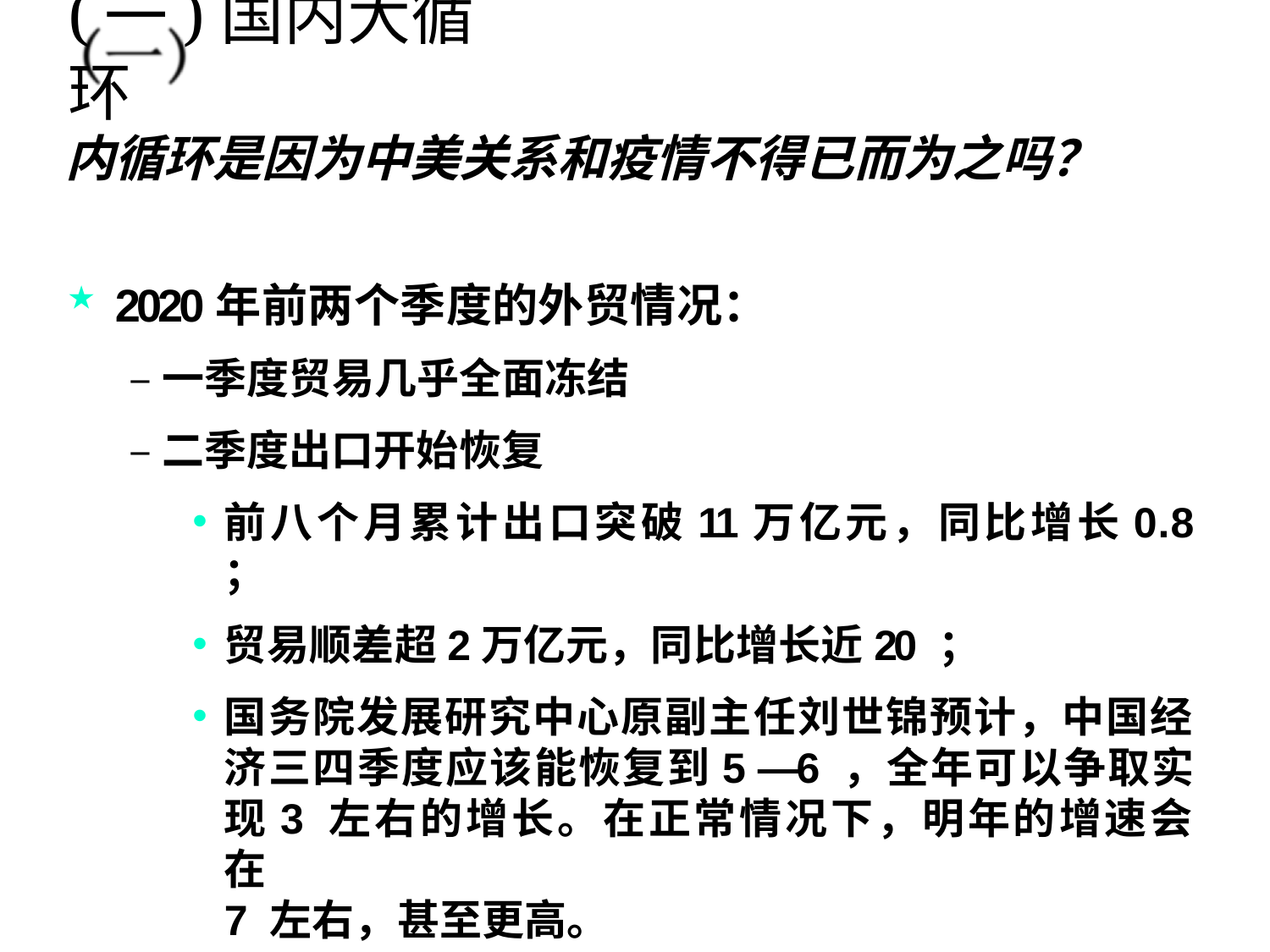

# (一)国内大循环
内循环是因为中美关系和疫情不得已而为之吗？

2020年前两个季度的外贸情况：
–一季度贸易几乎全面冻结
–二季度出口开始恢复
前八个月累计出口突破11万亿元，同比增长0.8 ；
贸易顺差超2万亿元，同比增长近20 ；
国务院发展研究中心原副主任刘世锦预计，中国经 济三四季度应该能恢复到5 —6 ，全年可以争取实 现3 左右的增长。在正常情况下，明年的增速会在
7 左右，甚至更高。